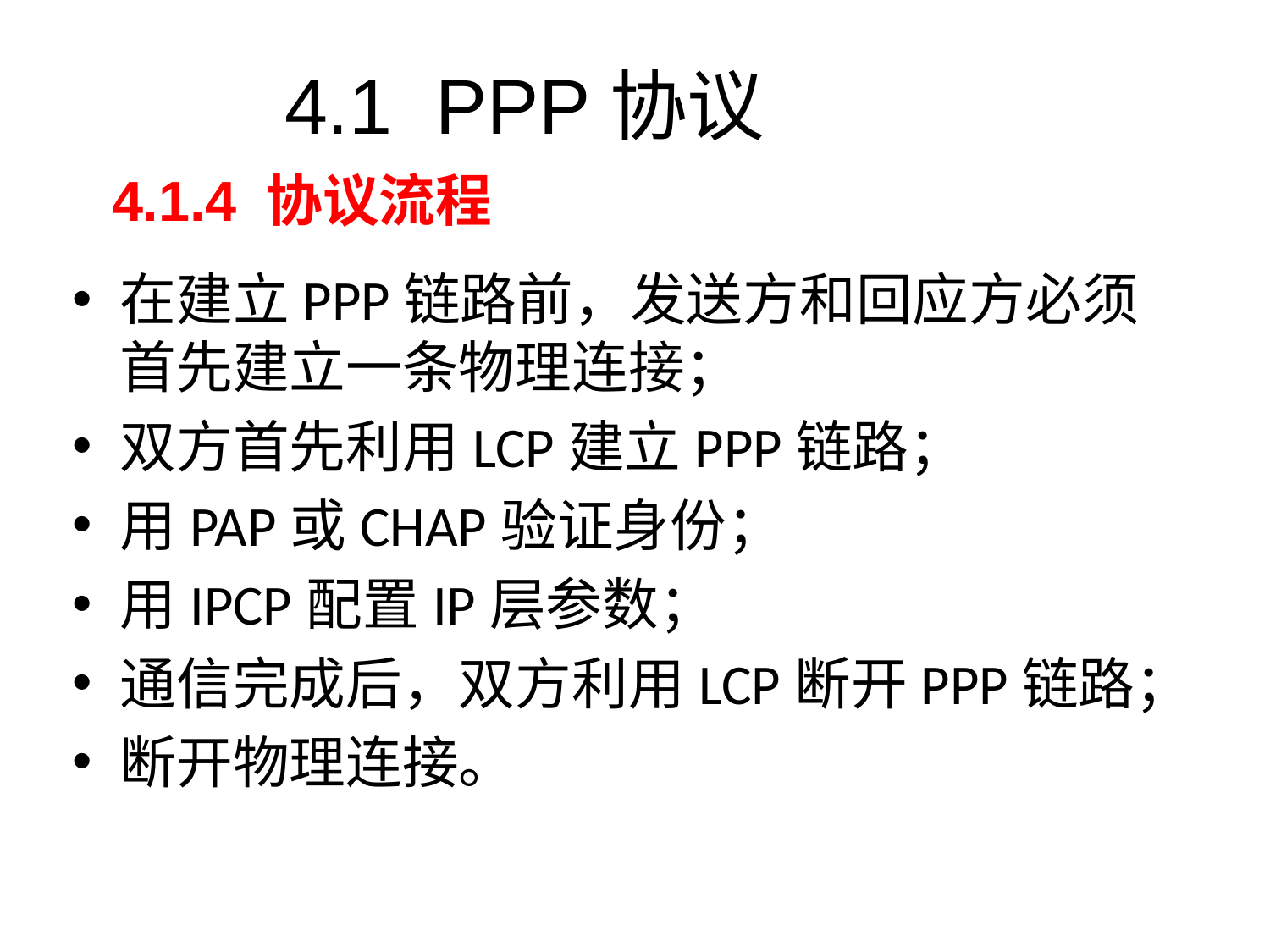

4.1  PPP协议
4.1.4 协议流程
在建立PPP链路前，发送方和回应方必须首先建立一条物理连接；
双方首先利用LCP建立PPP链路；
用PAP或CHAP验证身份；
用IPCP配置IP层参数；
通信完成后，双方利用LCP断开PPP链路；
断开物理连接。